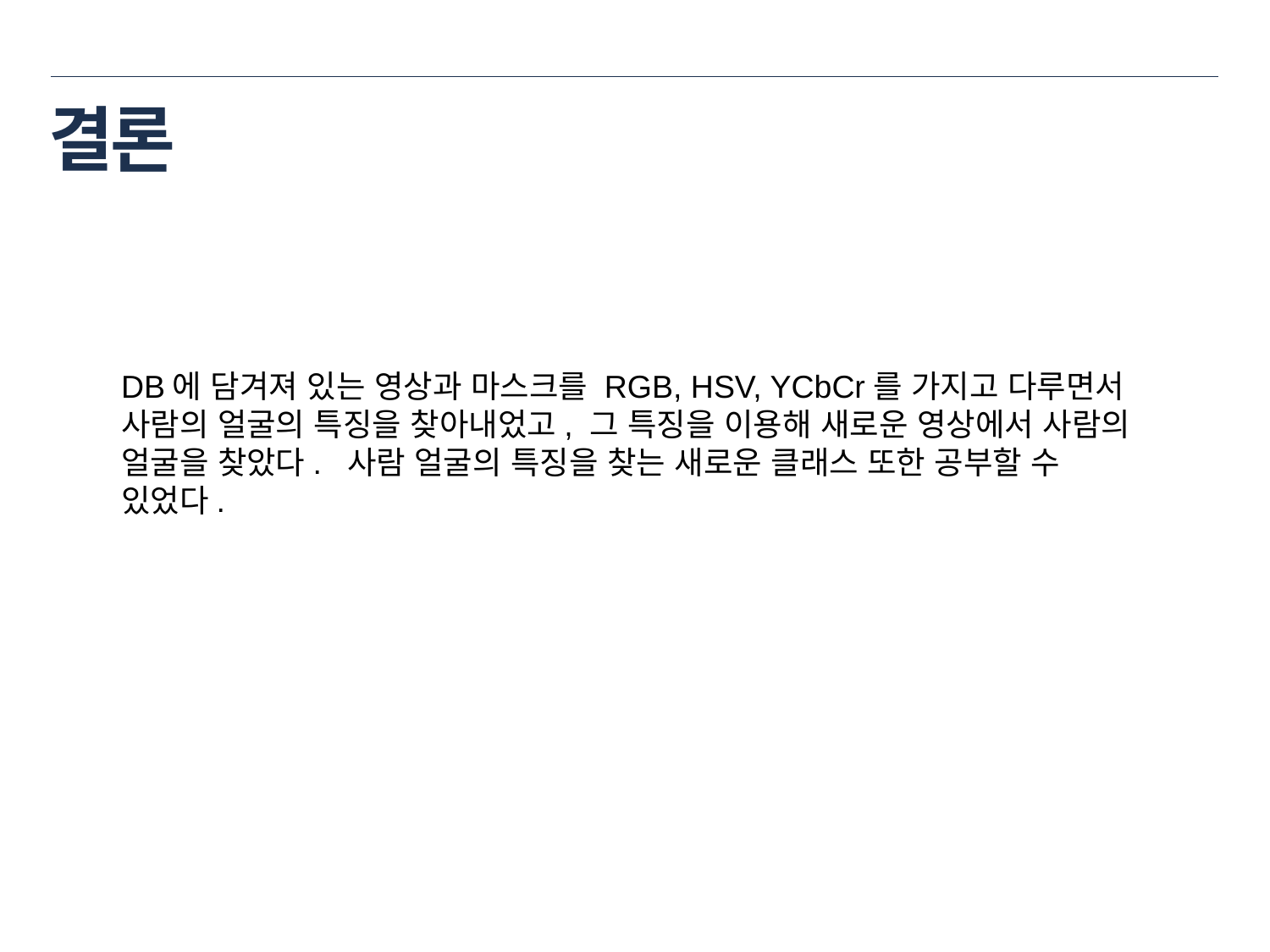

# 결론

DB에 담겨져 있는 영상과 마스크를 RGB, HSV, YCbCr를 가지고 다루면서 사람의 얼굴의 특징을 찾아내었고, 그 특징을 이용해 새로운 영상에서 사람의 얼굴을 찾았다.  사람 얼굴의 특징을 찾는 새로운 클래스 또한 공부할 수 있었다.